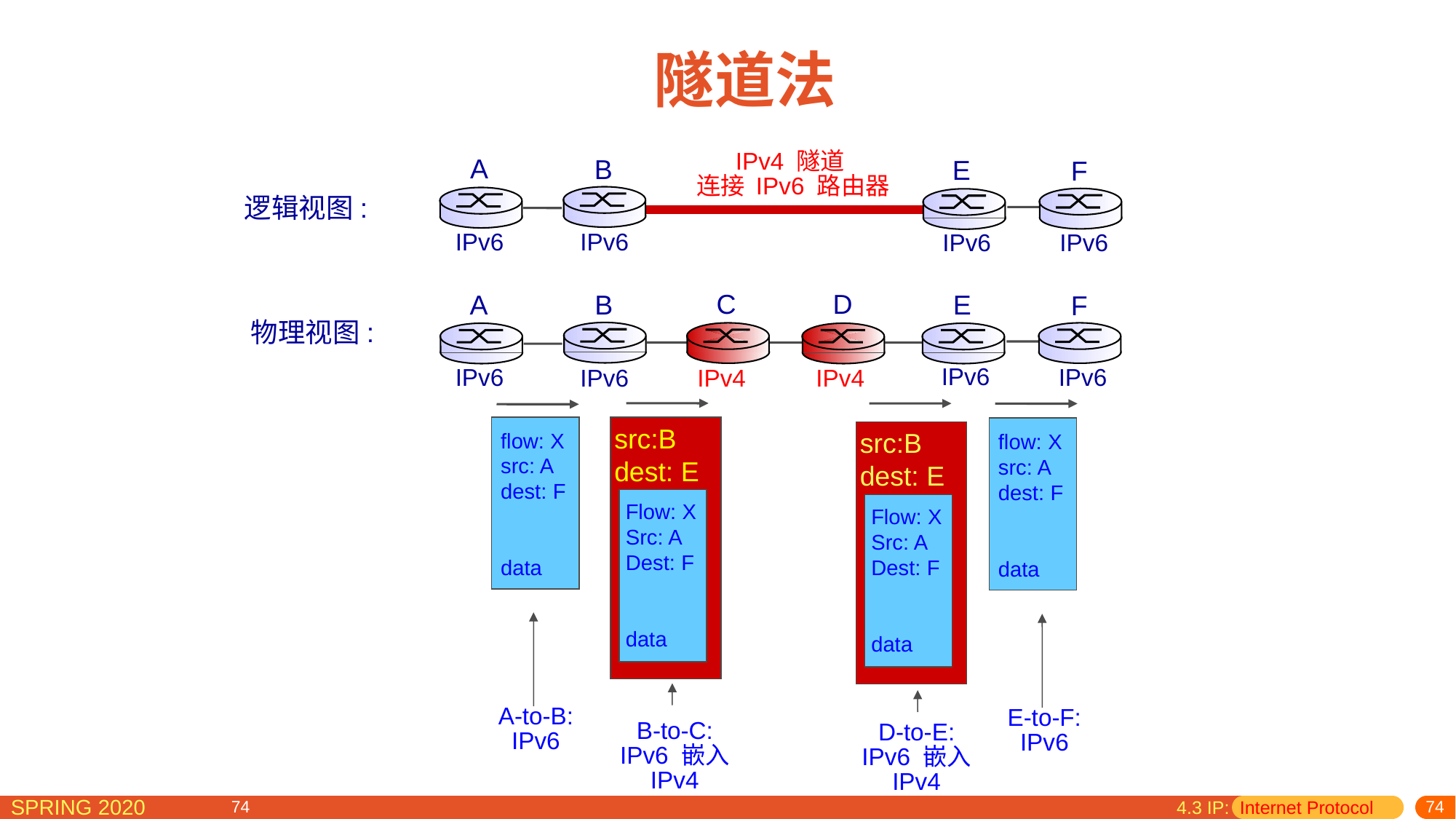

# 隧道法
IPv4 隧道
连接 IPv6 路由器
A
B

IPv6
IPv6
E
F

IPv6
IPv6
逻辑视图:

C
D
A
B

IPv6
IPv6
E
F

IPv6
IPv6
物理视图:

IPv4
IPv4

src:B
dest: E

Flow: X
Src: A
Dest: F

data

B-to-C:
IPv6 嵌入
IPv4

src:B
dest: E

Flow: X
Src: A
Dest: F

data

D-to-E:
IPv6 嵌入
IPv4

flow: X
src: A
dest: F

data

E-to-F:
IPv6

flow: X
src: A
dest: F

data

A-to-B:
IPv6
4.3 IP:  Internet Protocol